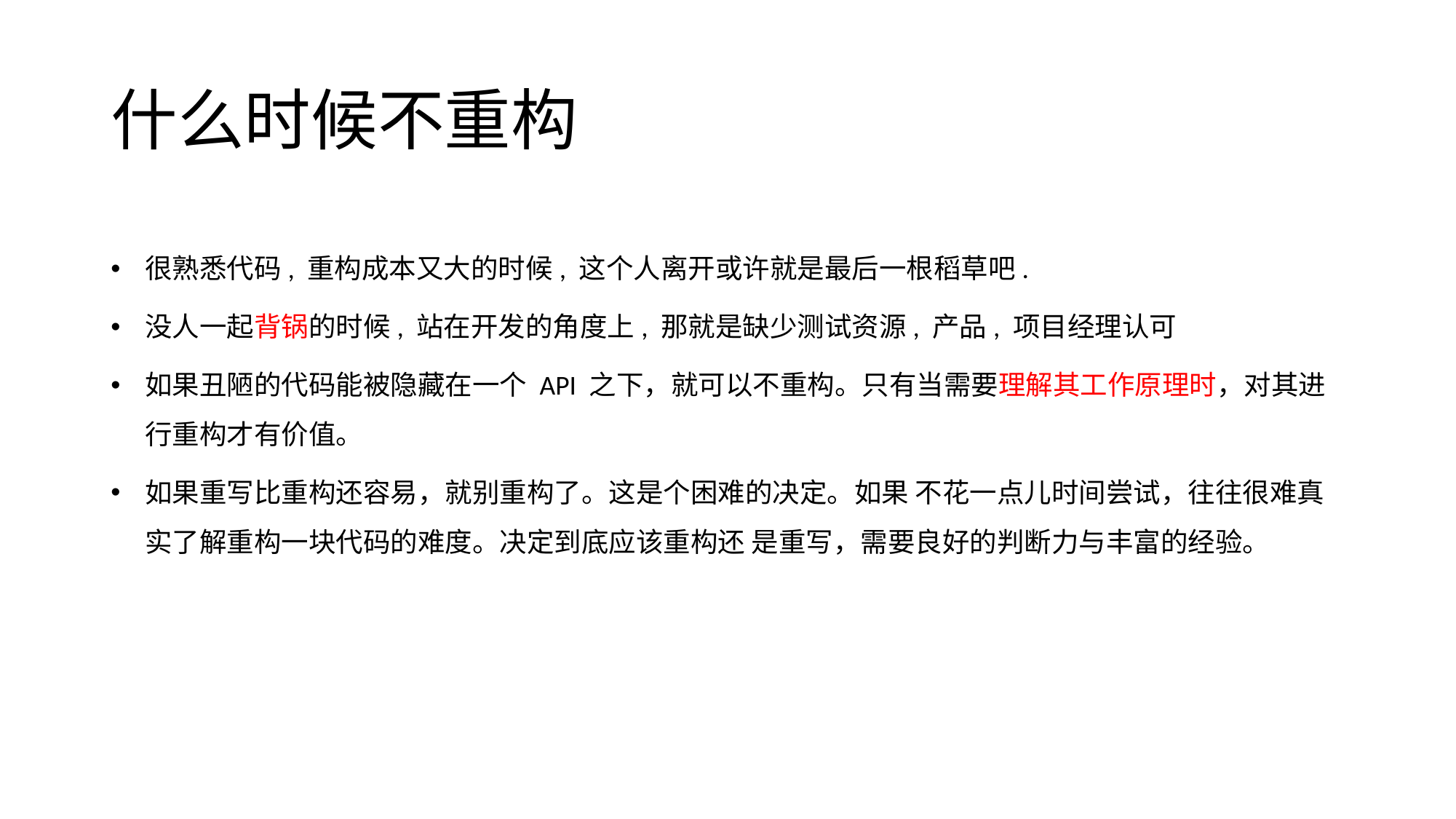

# 什么时候不重构
很熟悉代码, 重构成本又大的时候, 这个人离开或许就是最后一根稻草吧.
没人一起背锅的时候, 站在开发的角度上, 那就是缺少测试资源, 产品, 项目经理认可
如果丑陋的代码能被隐藏在一个 API 之下，就可以不重构。只有当需要理解其工作原理时，对其进行重构才有价值。
如果重写比重构还容易，就别重构了。这是个困难的决定。如果 不花一点儿时间尝试，往往很难真实了解重构一块代码的难度。决定到底应该重构还 是重写，需要良好的判断力与丰富的经验。